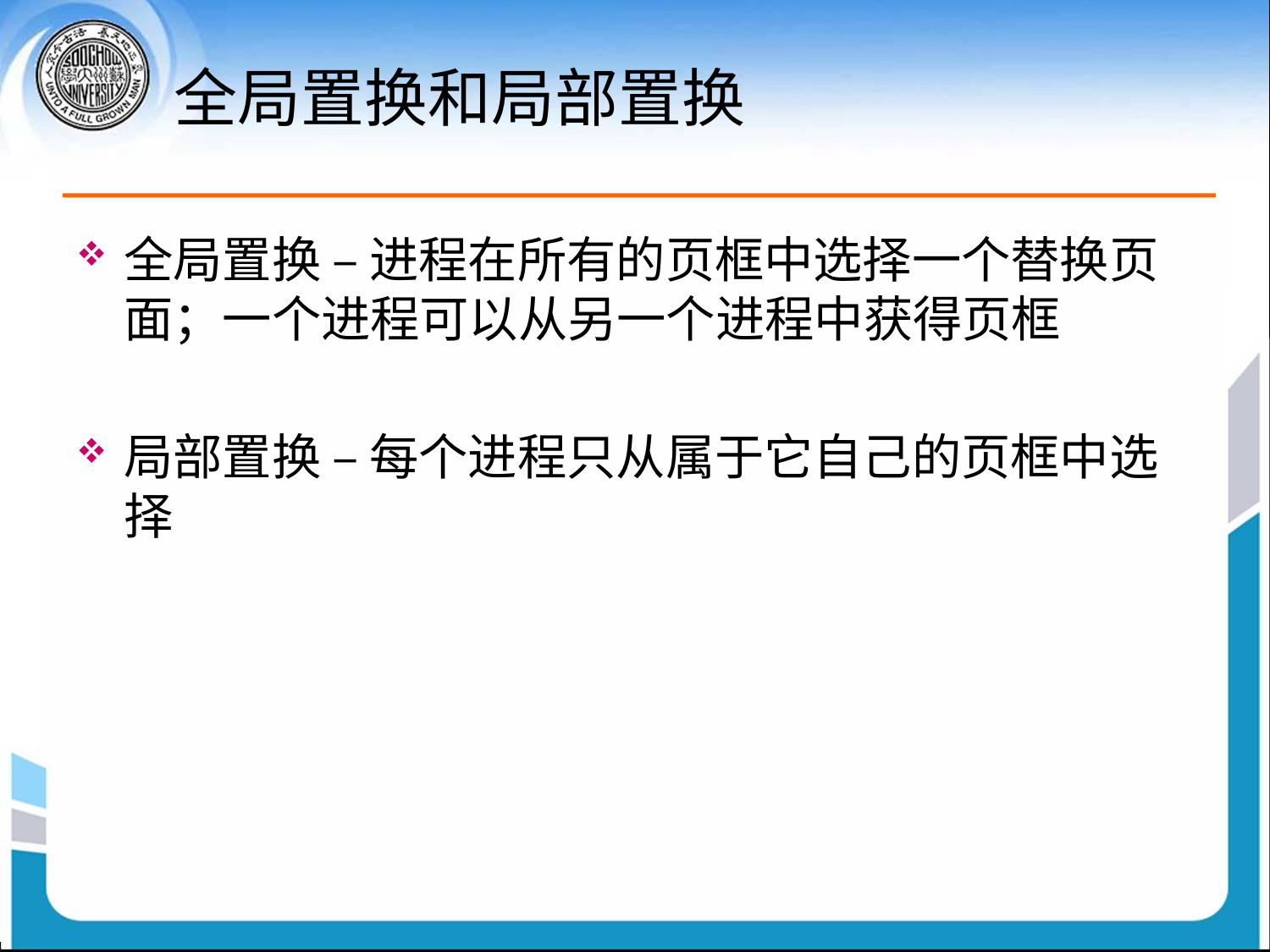

# 全局置换和局部置换
全局置换 – 进程在所有的页框中选择一个替换页面；一个进程可以从另一个进程中获得页框

局部置换 – 每个进程只从属于它自己的页框中选择